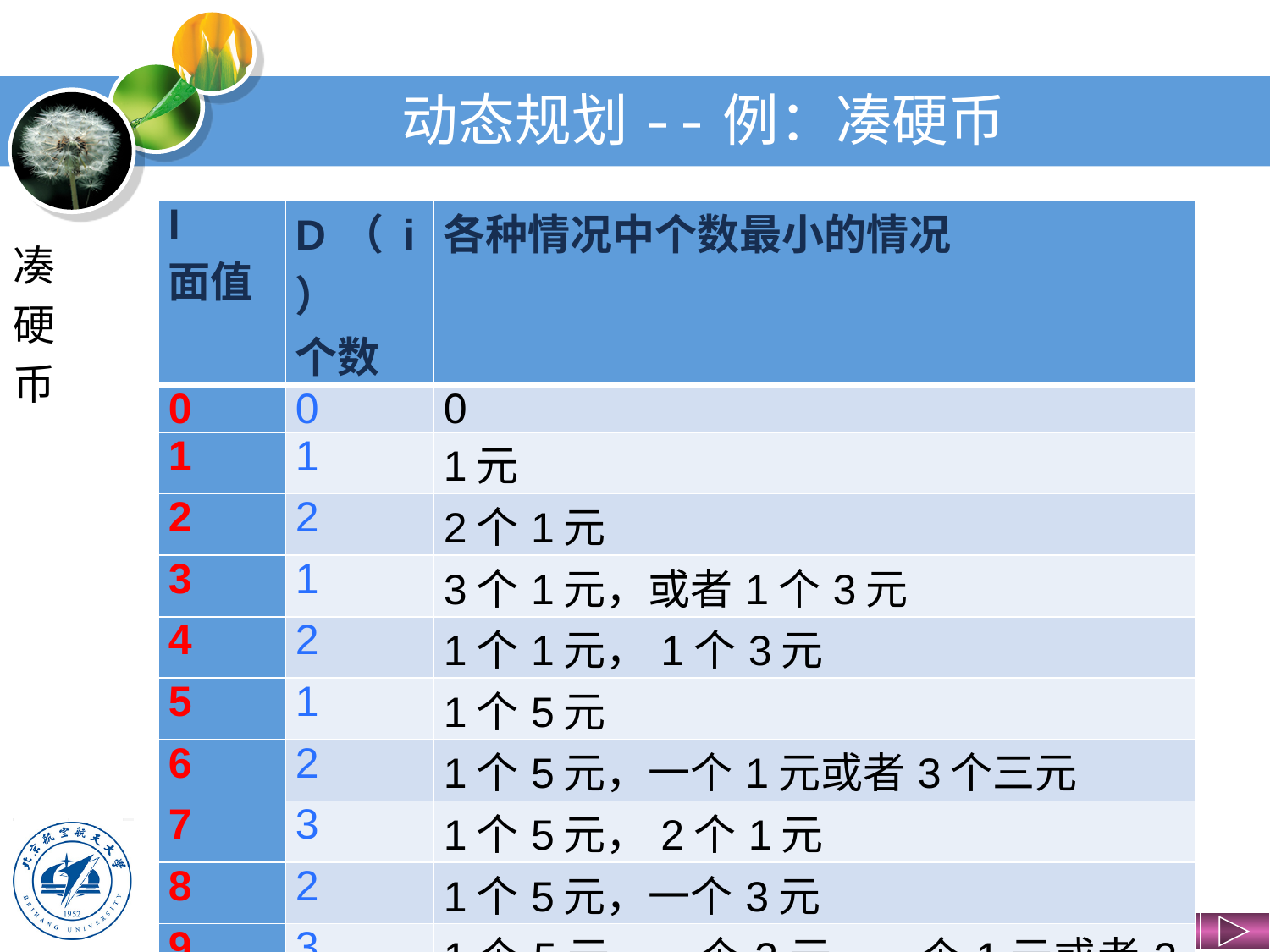

# 动态规划--例：凑硬币
| I 面值 | D（i） 个数 | 各种情况中个数最小的情况 |
| --- | --- | --- |
| 0 | 0 | 0 |
| 1 | 1 | 1元 |
| 2 | 2 | 2个1元 |
| 3 | 1 | 3个1元，或者1个3元 |
| 4 | 2 | 1个1元，1个3元 |
| 5 | 1 | 1个5元 |
| 6 | 2 | 1个5元，一个1元或者3个三元 |
| 7 | 3 | 1个5元，2个1元 |
| 8 | 2 | 1个5元，一个3元 |
| 9 | 3 | 1个5元，一个3元，一个1元或者3个3元 |
| 10 | 2 | 2个5元 |
| 11 | 3 | 2个5元，1个1元 |
凑
硬
币

152